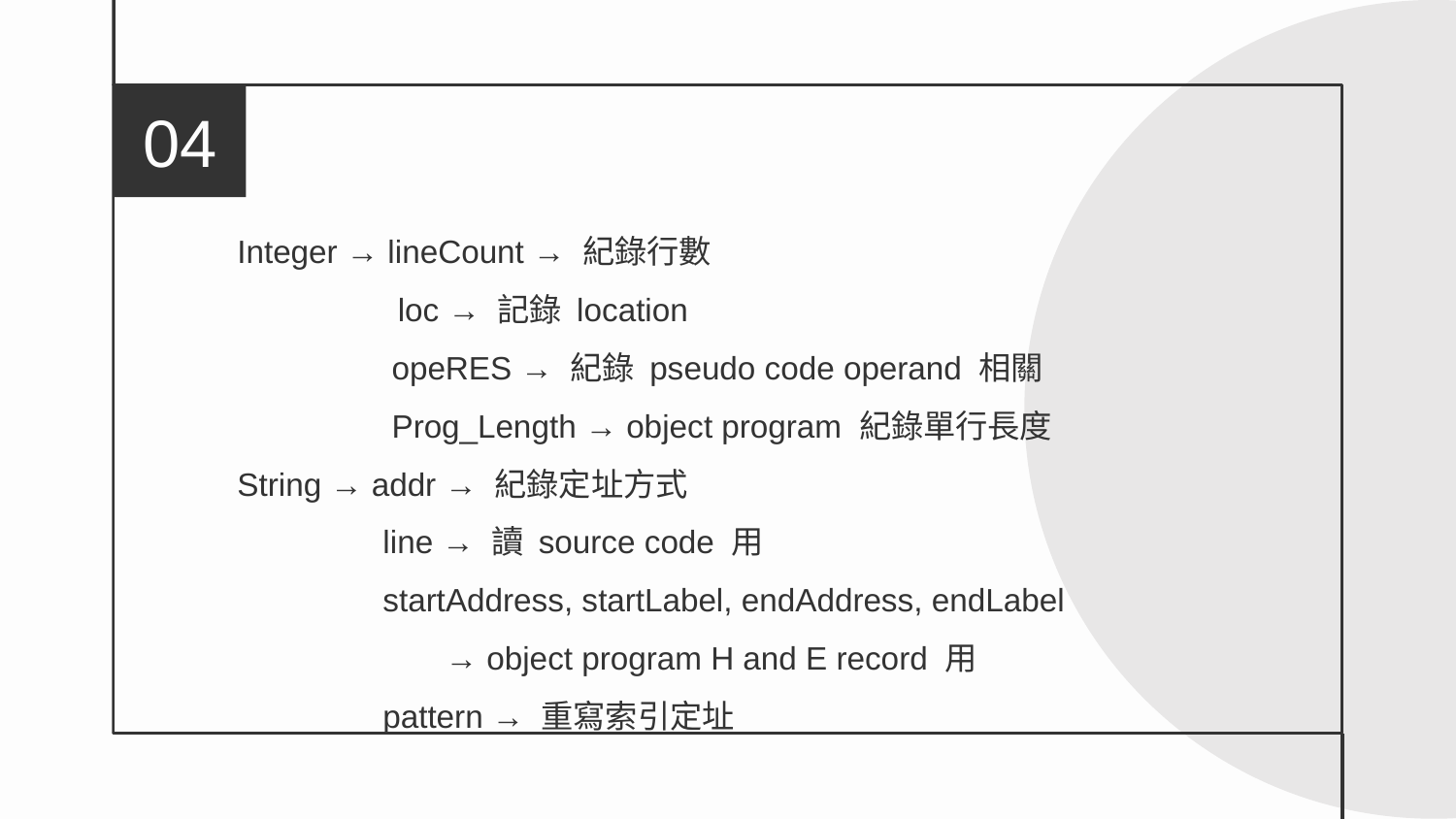

04
Integer → lineCount → 紀錄行數
	 loc → 記錄 location
	 opeRES → 紀錄 pseudo code operand 相關
	 Prog_Length → object program 紀錄單行長度
String → addr → 紀錄定址方式
	line → 讀 source code 用
	startAddress, startLabel, endAddress, endLabel
	       → object program H and E record 用
	pattern → 重寫索引定址